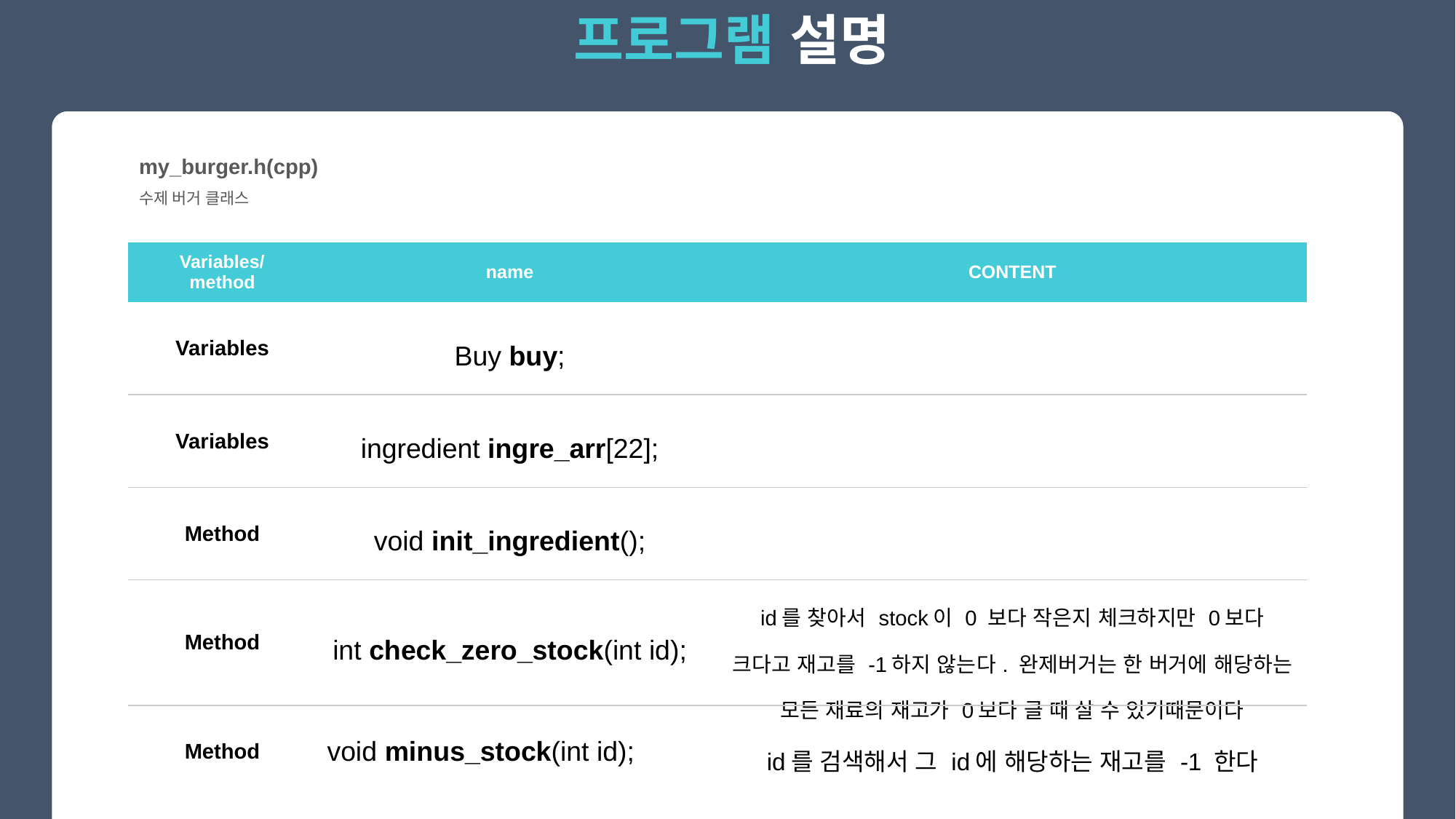

프로그램 설명
my_burger.h(cpp)
수제 버거 클래스
| Variables/ method | name | CONTENT |
| --- | --- | --- |
| Variables | Buy buy; |  |
| Variables | ingredient ingre\_arr[22]; |  |
| Method | void init\_ingredient(); |  |
| Method | int check\_zero\_stock(int id); | id를 찾아서 stock이 0 보다 작은지 체크하지만 0보다 크다고 재고를 -1하지 않는다. 완제버거는 한 버거에 해당하는 모든 재료의 재고가 0보다 클 때 살 수 있기때문이다 |
| Method | void minus\_stock(int id); | id를 검색해서 그 id에 해당하는 재고를 -1 한다 |